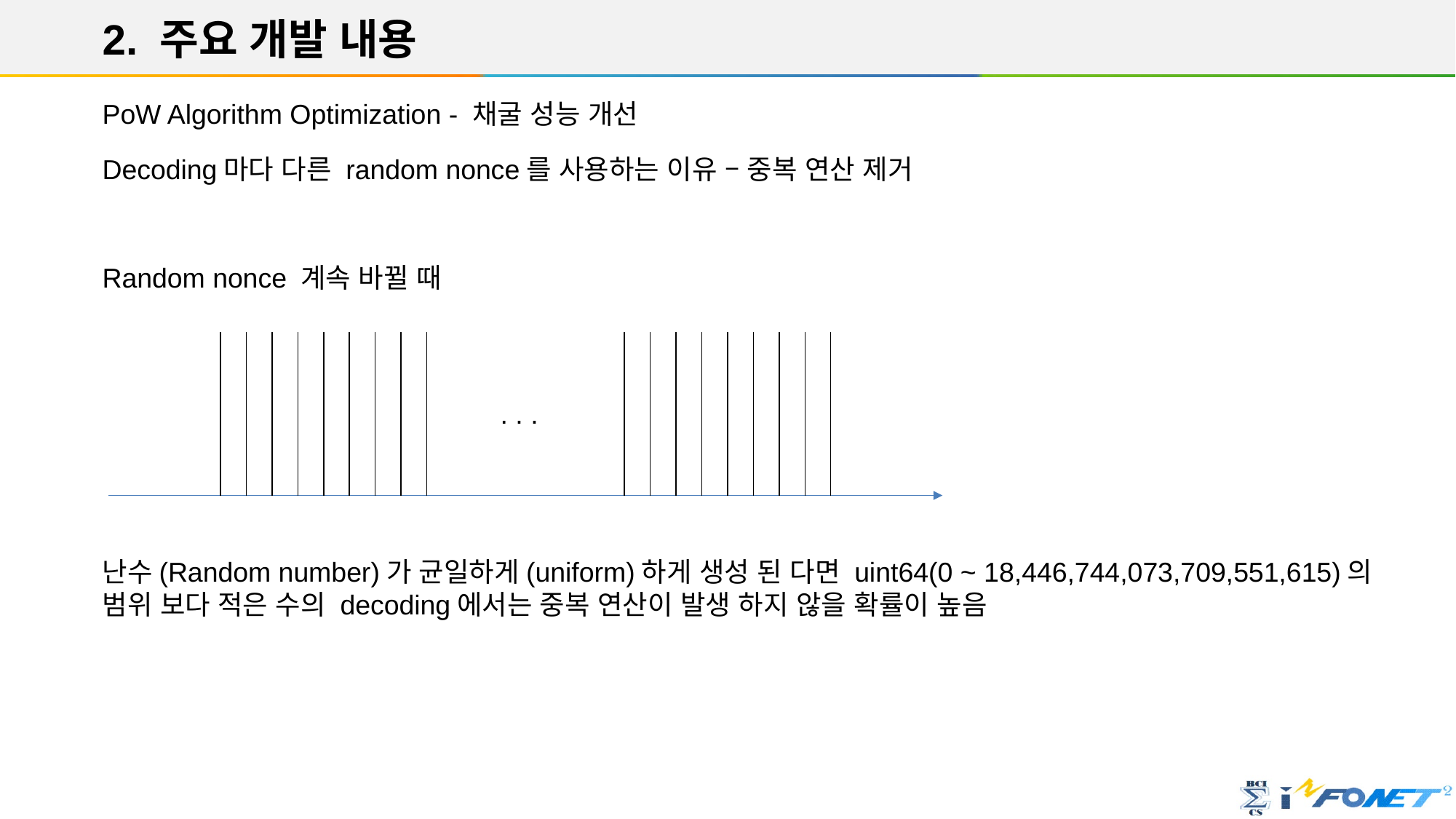

2. 주요 개발 내용
PoW Algorithm Optimization - 채굴 성능 개선

Decoding마다 다른 random nonce를 사용하는 이유 – 중복 연산 제거
Random nonce 계속 바뀔 때
. . .
난수(Random number)가 균일하게(uniform)하게 생성 된 다면 uint64(0 ~ 18,446,744,073,709,551,615)의 범위 보다 적은 수의 decoding에서는 중복 연산이 발생 하지 않을 확률이 높음